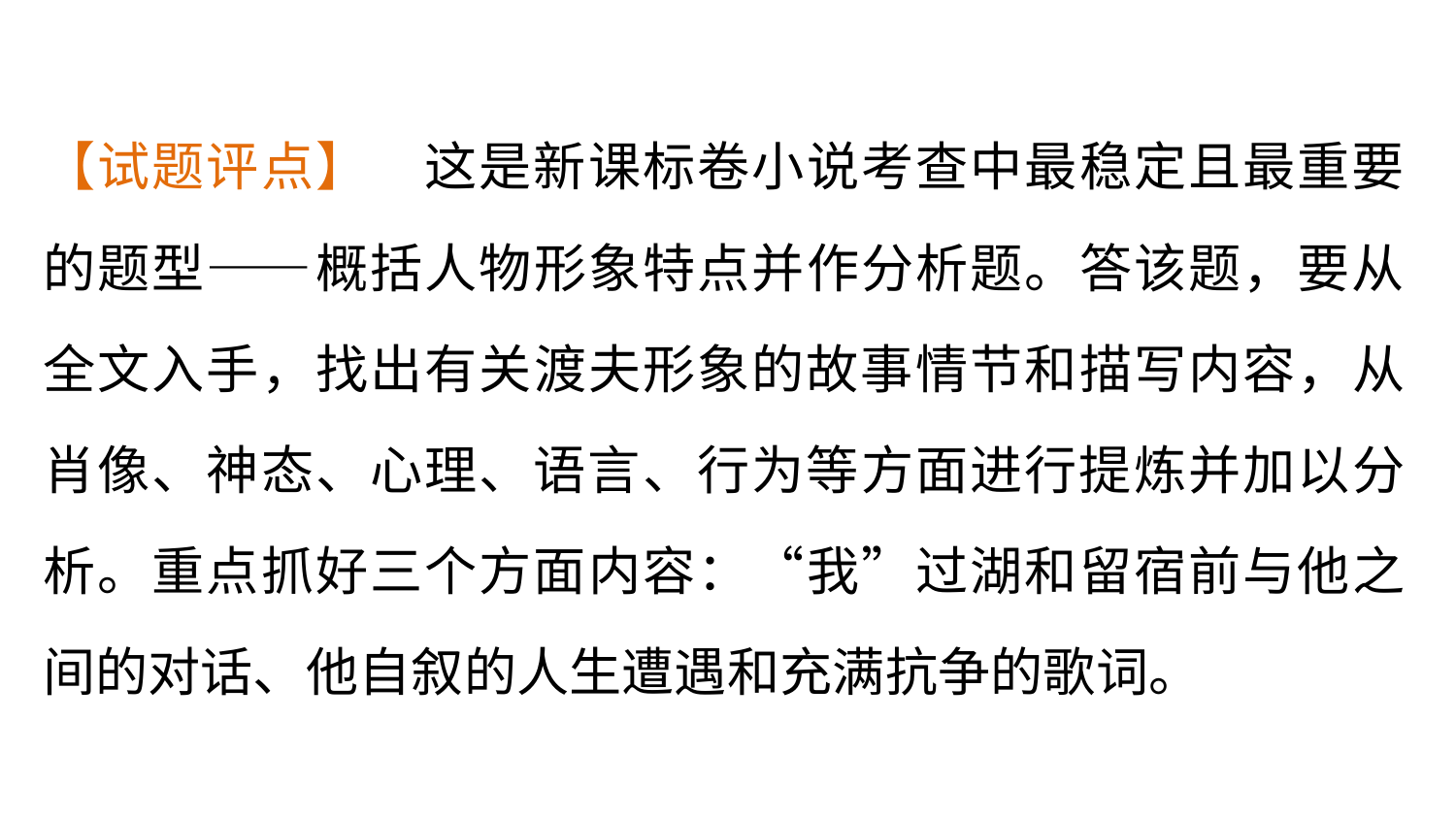

【试题评点】　这是新课标卷小说考查中最稳定且最重要的题型——概括人物形象特点并作分析题。答该题，要从全文入手，找出有关渡夫形象的故事情节和描写内容，从肖像、神态、心理、语言、行为等方面进行提炼并加以分析。重点抓好三个方面内容：“我”过湖和留宿前与他之间的对话、他自叙的人生遭遇和充满抗争的歌词。